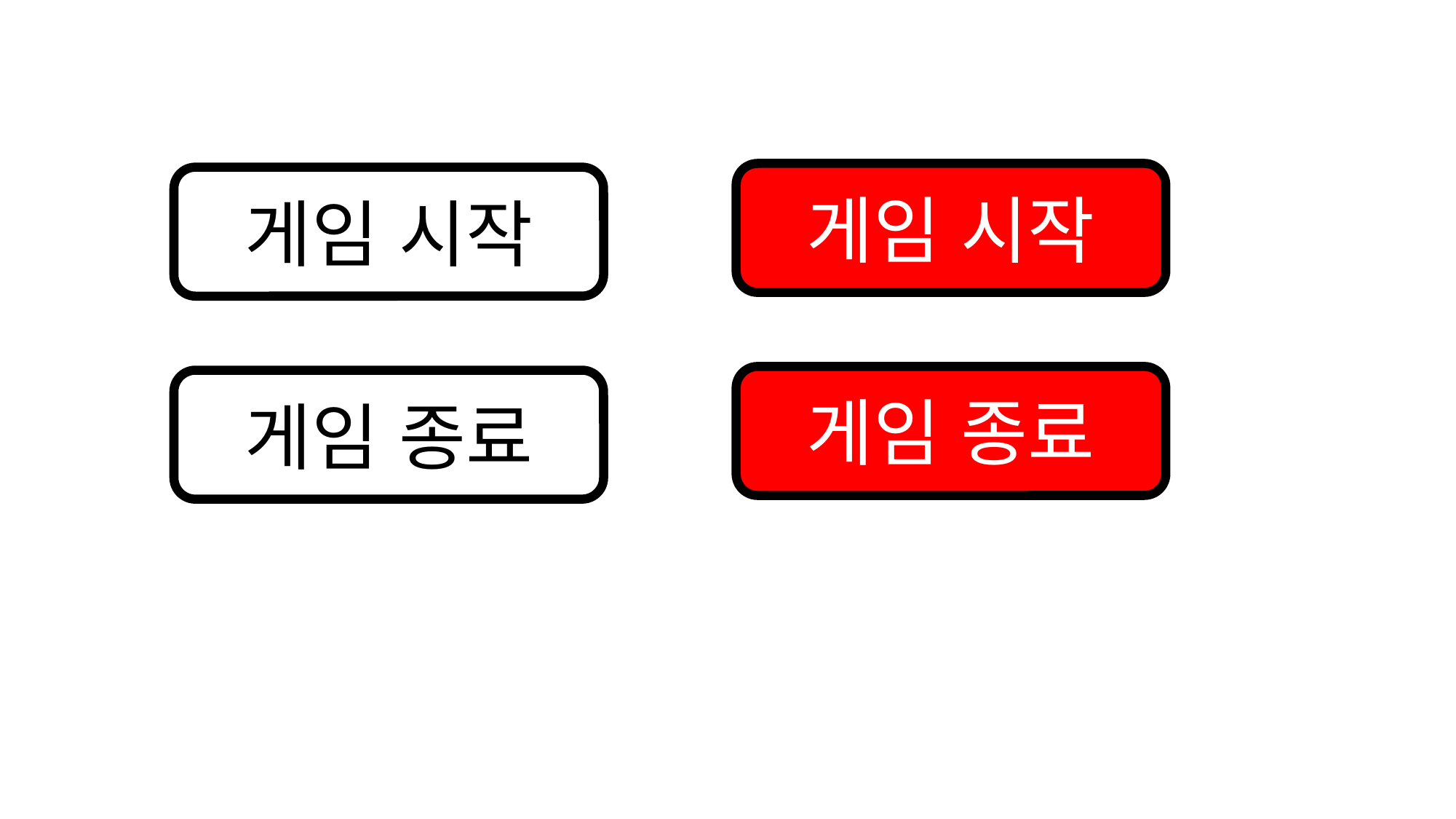

게임 시작
게임 시작
게임 종료
게임 종료